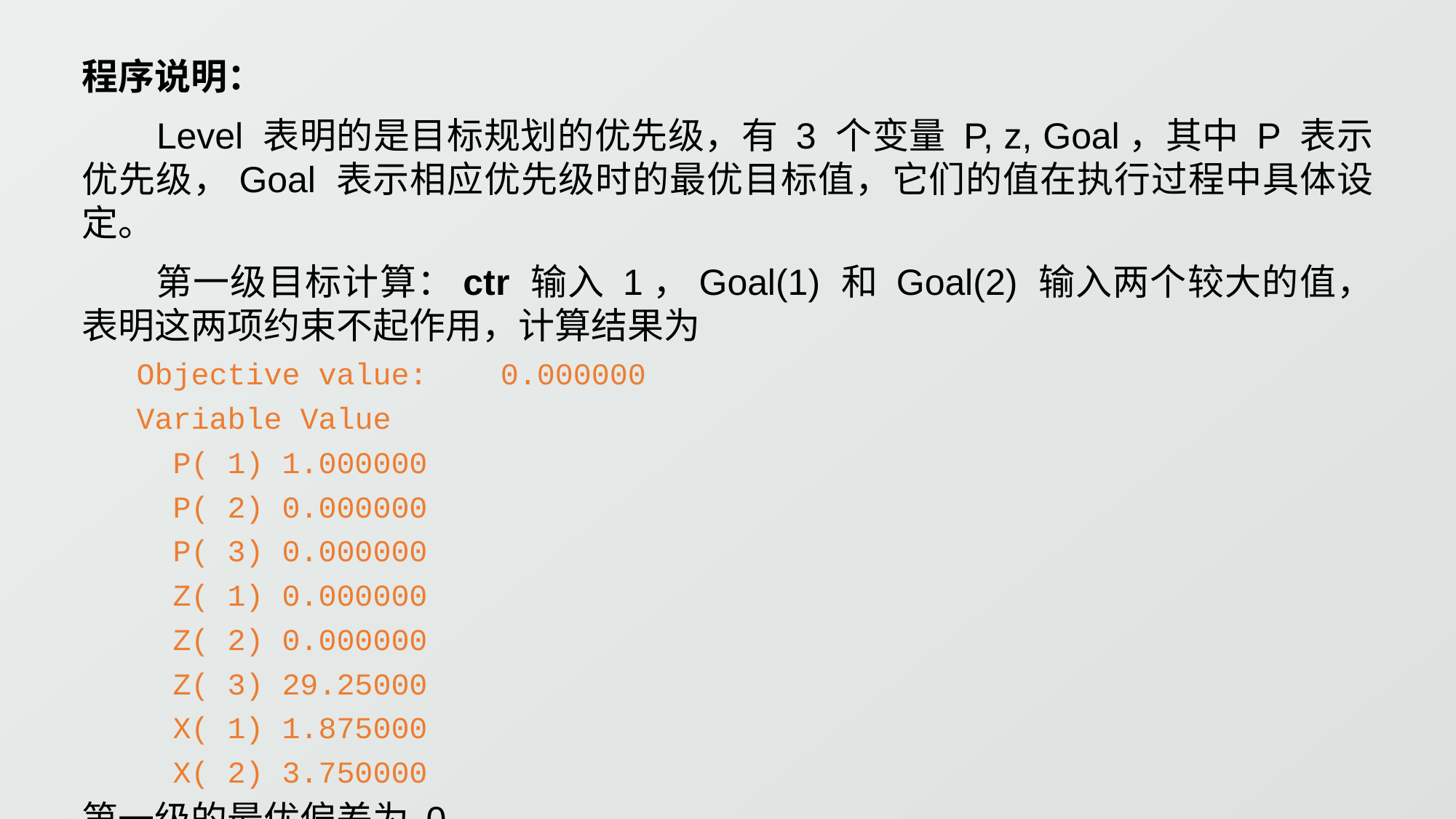

程序说明：
       Level 表明的是目标规划的优先级，有 3 个变量 P, z, Goal，其中 P 表示优先级，Goal 表示相应优先级时的最优目标值，它们的值在执行过程中具体设定。
       第一级目标计算：ctr 输入 1，Goal(1) 和 Goal(2) 输入两个较大的值，表明这两项约束不起作用，计算结果为
   Objective value:    0.000000
   Variable Value
     P( 1) 1.000000
     P( 2) 0.000000
     P( 3) 0.000000
     Z( 1) 0.000000
     Z( 2) 0.000000
     Z( 3) 29.25000
     X( 1) 1.875000
     X( 2) 3.750000
第一级的最优偏差为 0。